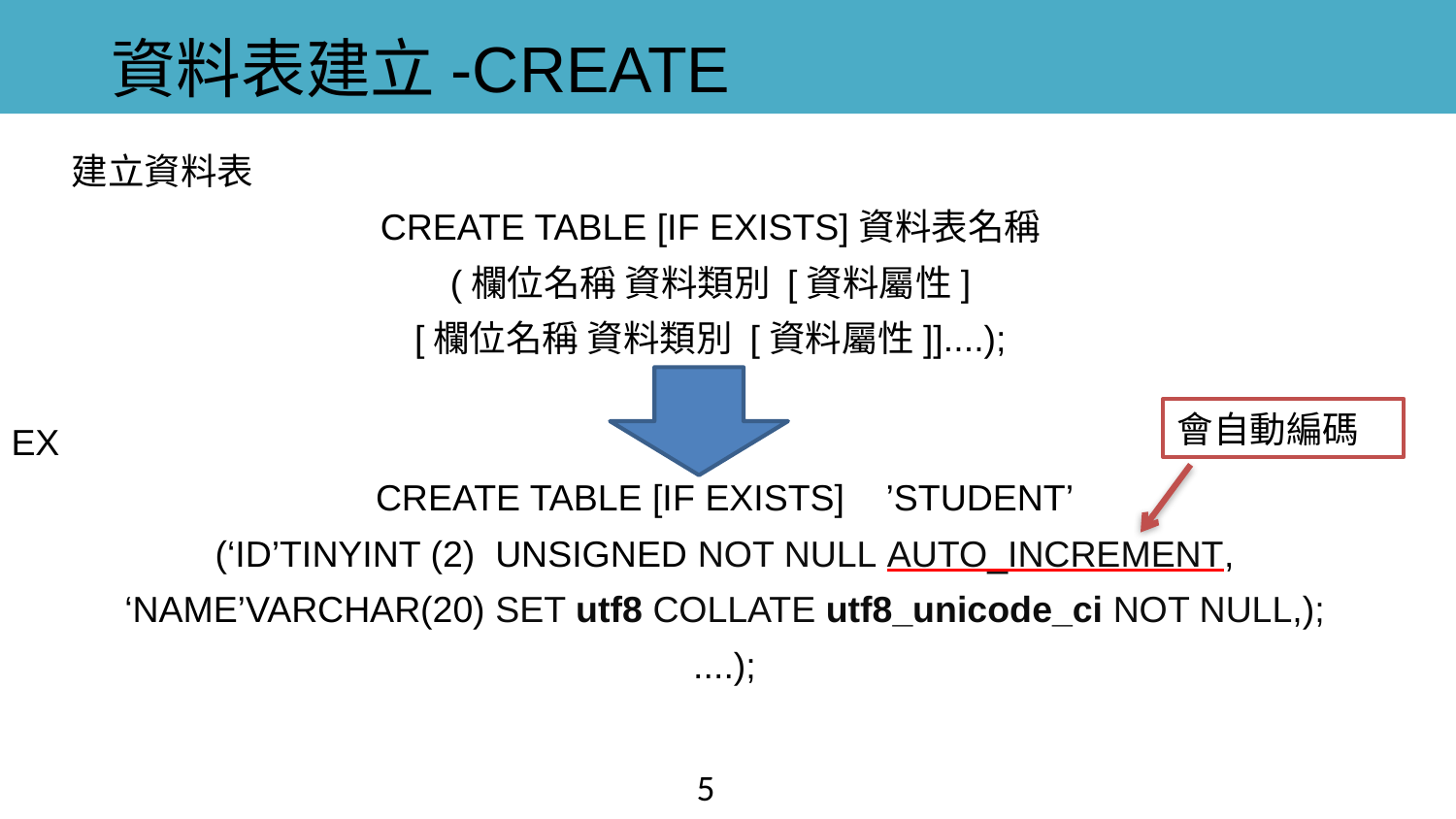

資料表建立-CREATE
建立資料表
CREATE TABLE [IF EXISTS]資料表名稱
(欄位名稱 資料類別 [資料屬性]
[欄位名稱 資料類別 [資料屬性]]....);

會自動編碼
EX
CREATE TABLE [IF EXISTS]    ’STUDENT’
(‘ID’TINYINT (2)  UNSIGNED NOT NULL AUTO_INCREMENT,
‘NAME’VARCHAR(20) SET utf8 COLLATE utf8_unicode_ci NOT NULL,);
....);

5